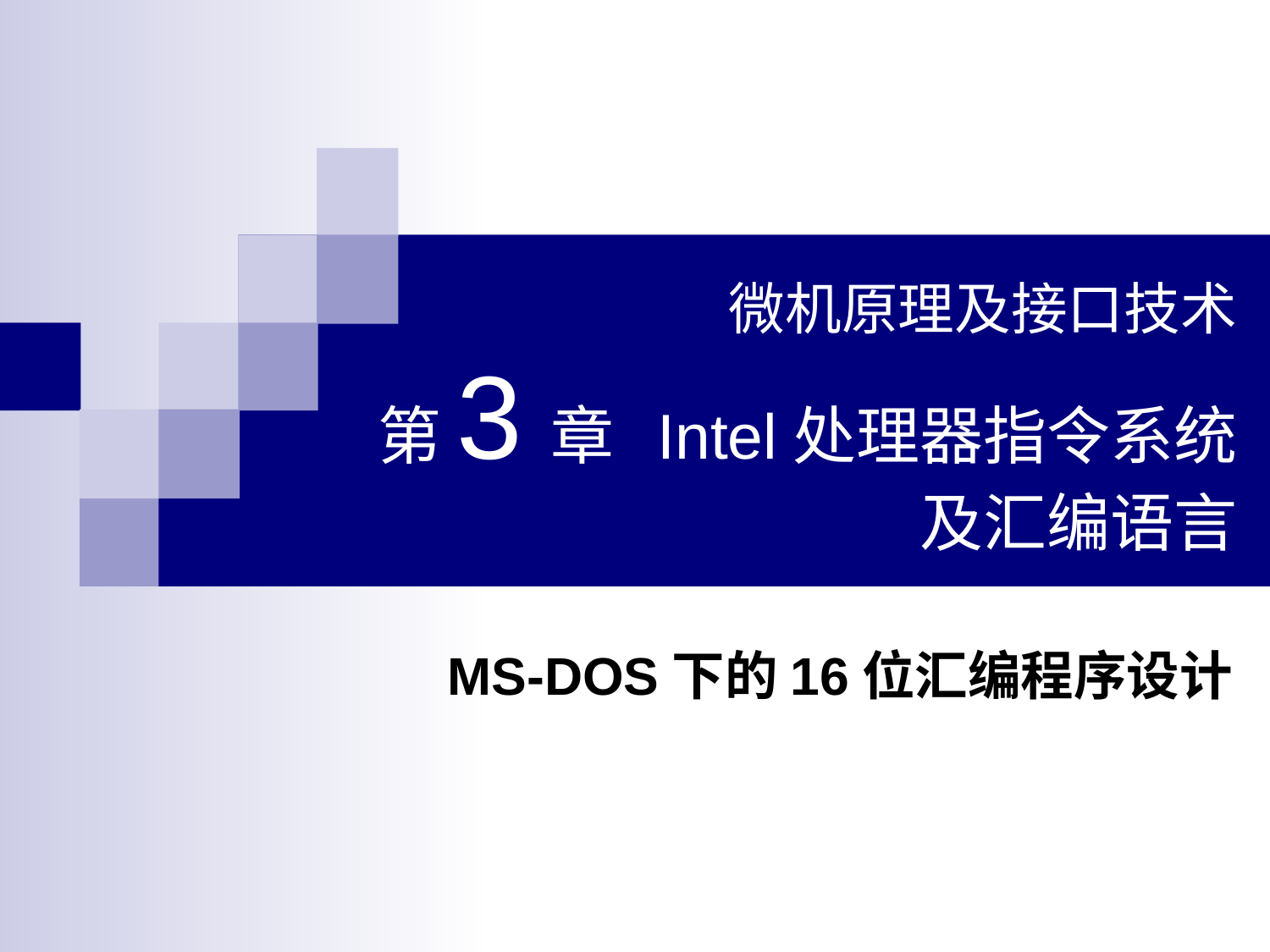

微机原理及接口技术
第3章  Intel处理器指令系统及汇编语言
MS-DOS下的16位汇编程序设计